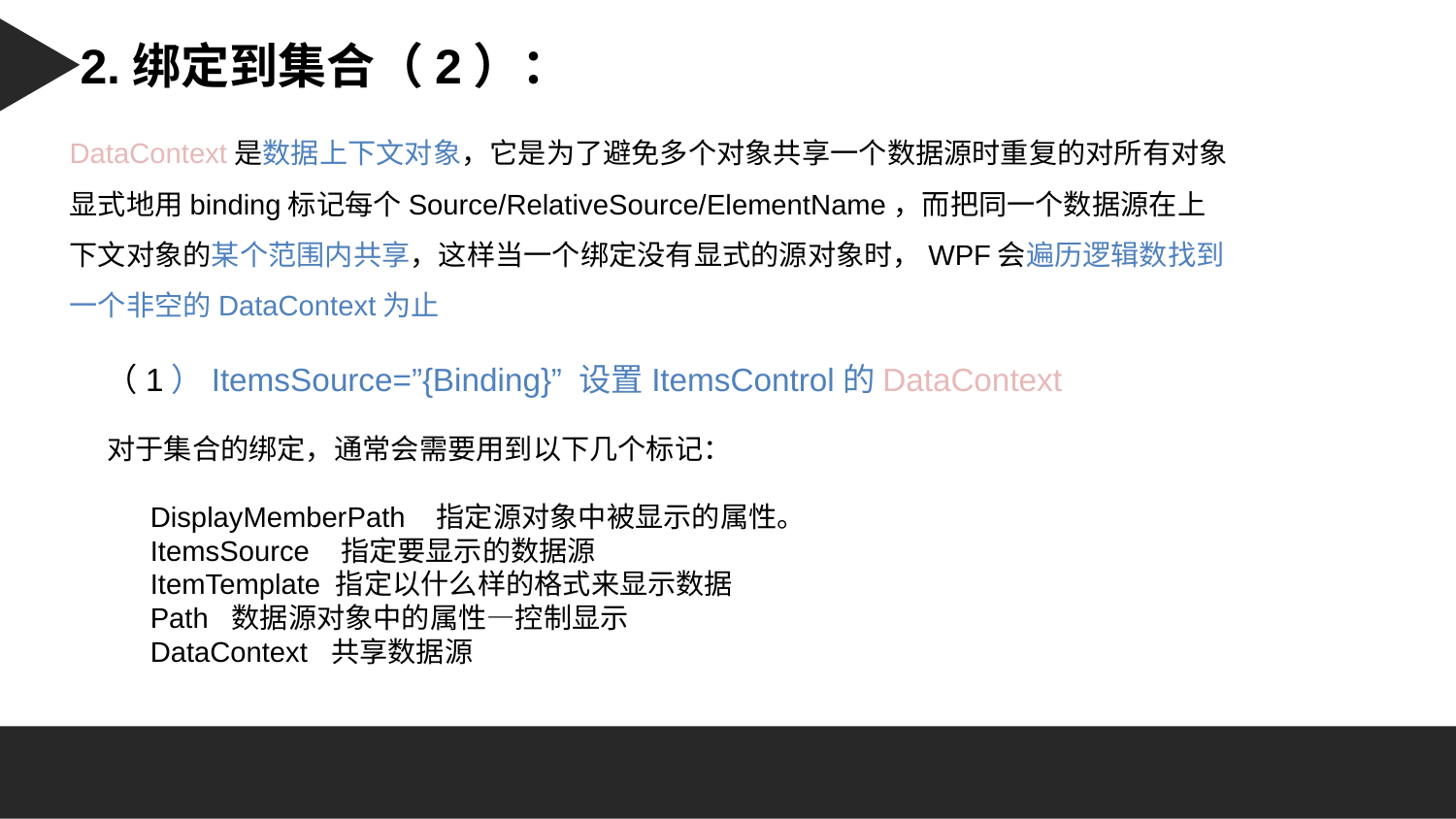

Character 字符串：

2.绑定到集合（2）：
DataContext是数据上下文对象，它是为了避免多个对象共享一个数据源时重复的对所有对象显式地用binding标记每个Source/RelativeSource/ElementName，而把同一个数据源在上下文对象的某个范围内共享，这样当一个绑定没有显式的源对象时，WPF会遍历逻辑数找到一个非空的DataContext为止
（1）ItemsSource=”{Binding}” 设置ItemsControl的DataContext
 对于集合的绑定，通常会需要用到以下几个标记：

       DisplayMemberPath   指定源对象中被显示的属性。
       ItemsSource   指定要显示的数据源
       ItemTemplate 指定以什么样的格式来显示数据
       Path  数据源对象中的属性—控制显示
       DataContext  共享数据源